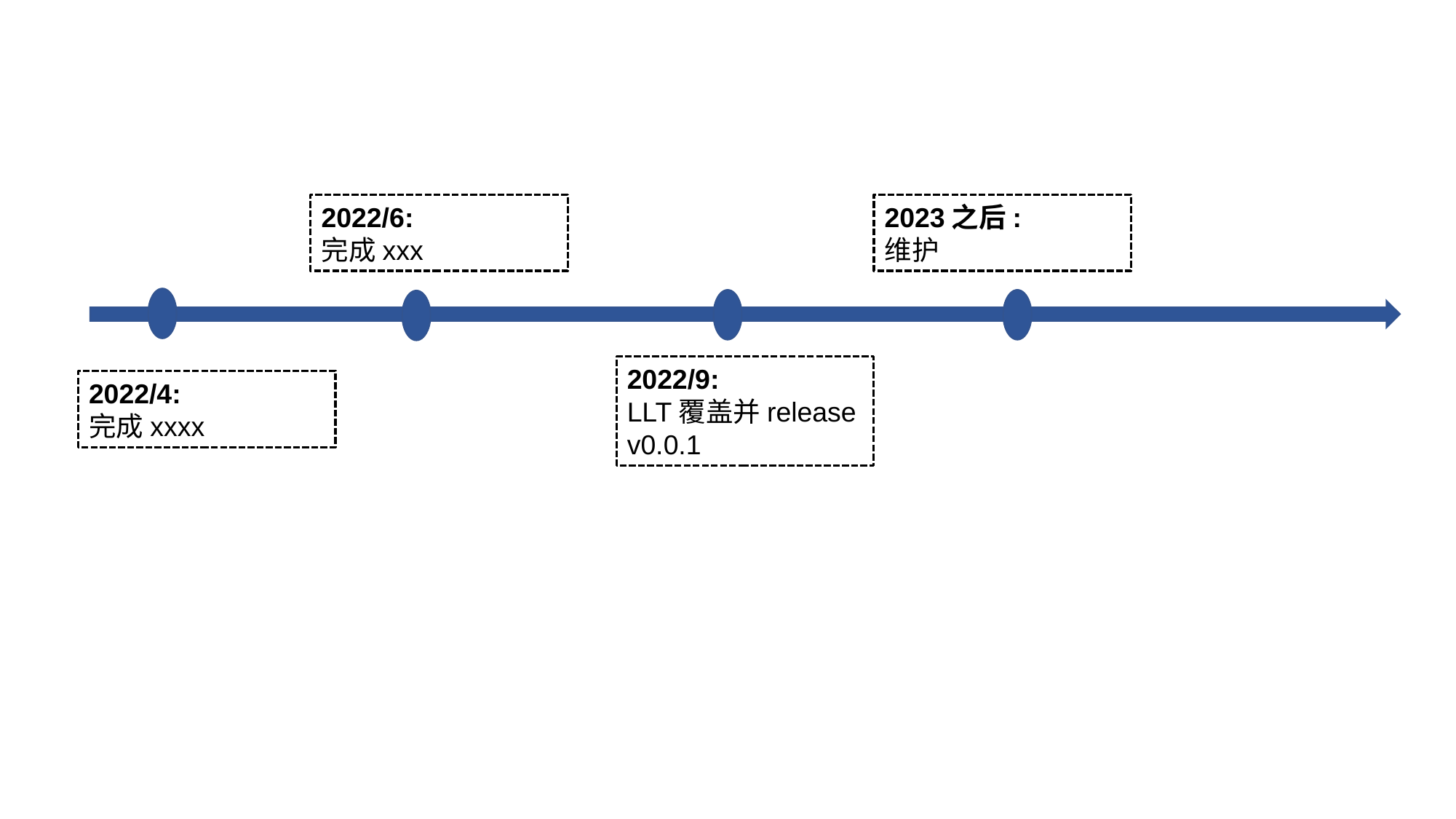

2022/6:
完成xxx
2023之后:
维护

2022/9:
LLT覆盖并release v0.0.1
2022/4:
完成xxxx